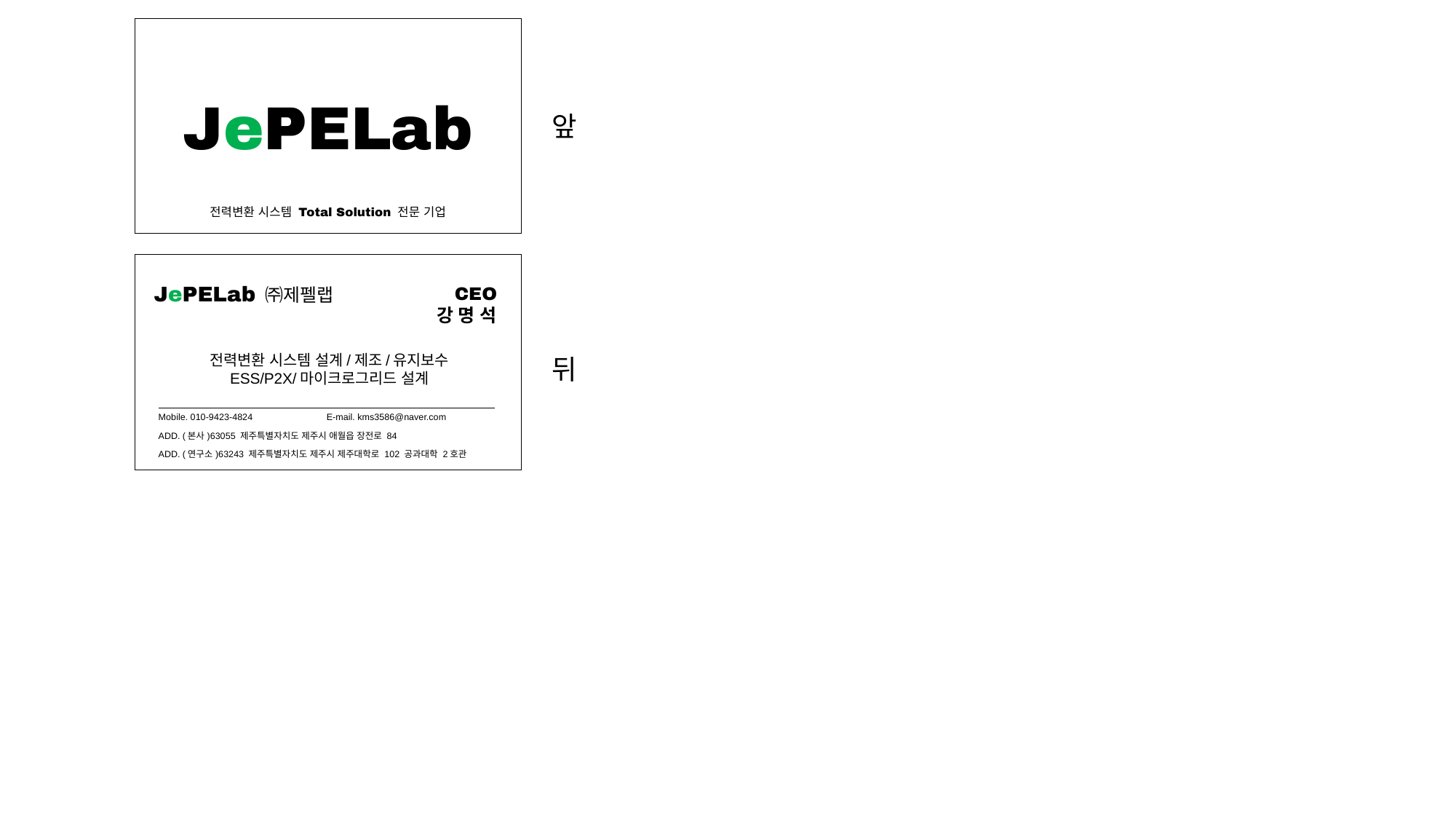

JePELab
앞
전력변환 시스템 Total Solution 전문 기업

JePELab ㈜제펠랩
CEO
강 명 석
전력변환 시스템 설계/제조/유지보수
ESS/P2X/마이크로그리드 설계
뒤
| Mobile. 010-9423-4824 | E-mail. kms3586@naver.com |
| --- | --- |
| ADD. (본사)63055 제주특별자치도 제주시 애월읍 장전로 84 |  |
| ADD. (연구소)63243 제주특별자치도 제주시 제주대학로 102 공과대학 2호관 |  |